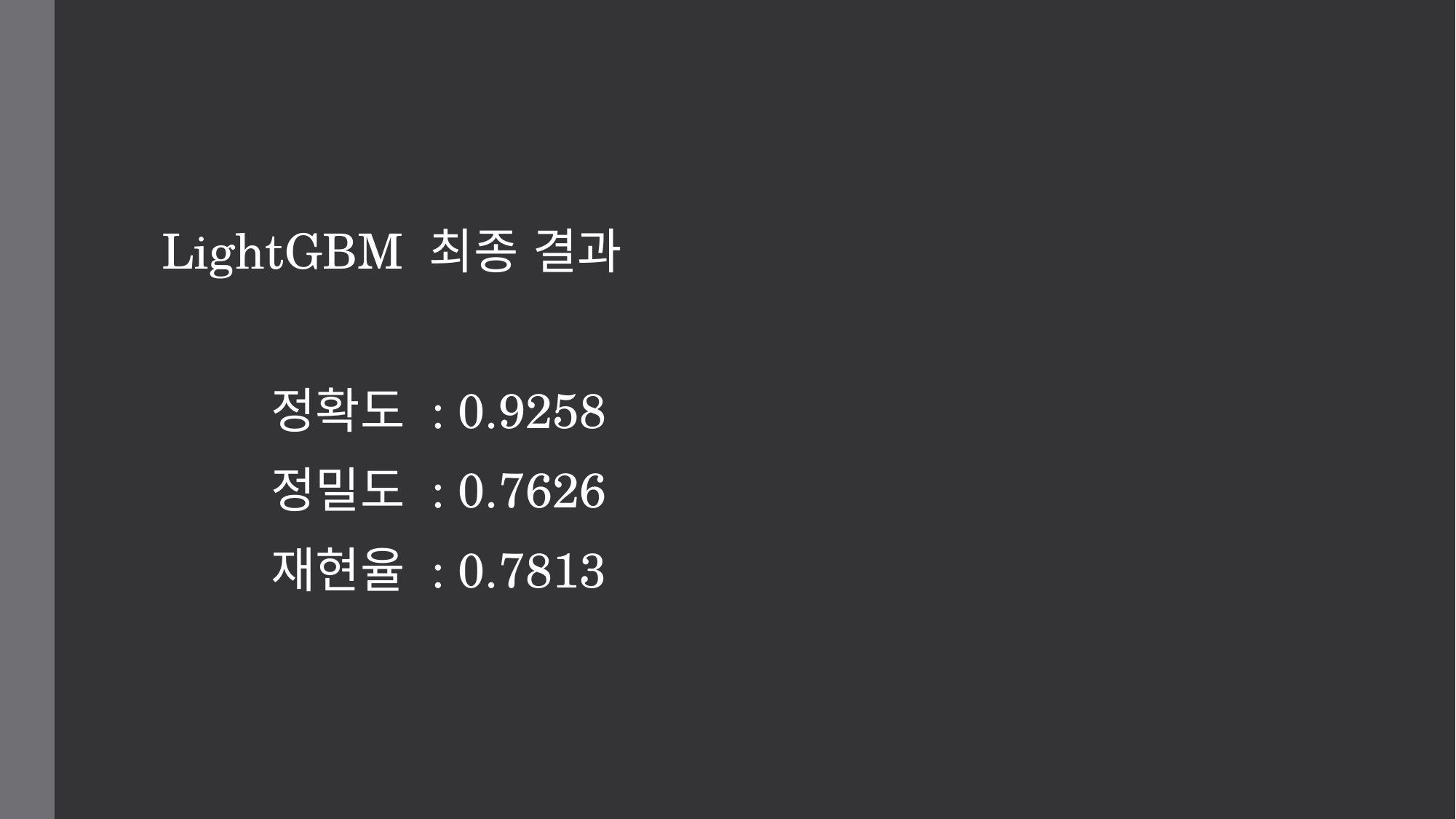

LightGBM 최종 결과

	정확도 : 0.9258
	정밀도 : 0.7626
	재현율 : 0.7813